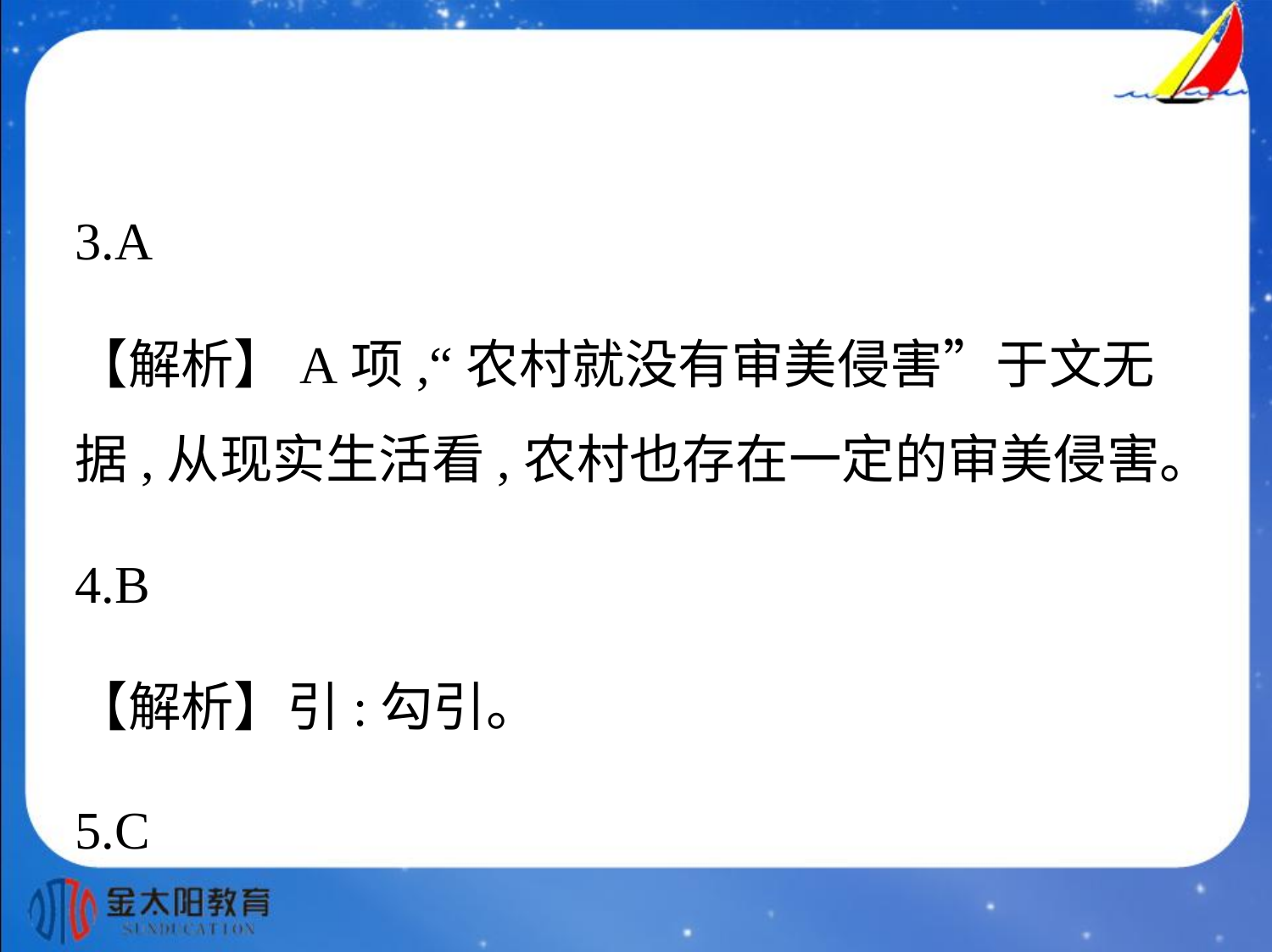

3.A
【解析】A项,“农村就没有审美侵害”于文无
据,从现实生活看,农村也存在一定的审美侵害。
4.B
【解析】引:勾引。
5.C